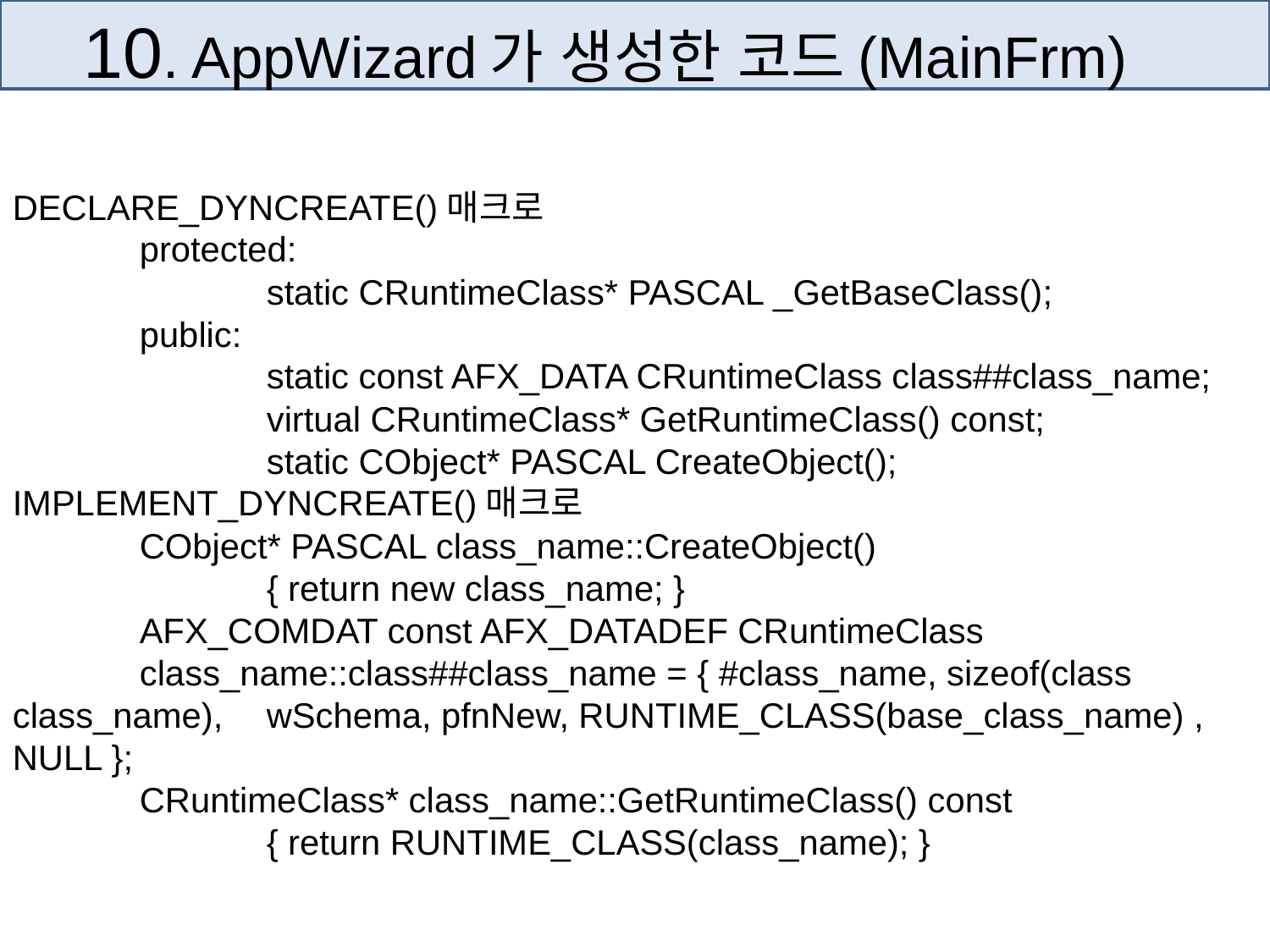

# 10. AppWizard가 생성한 코드(MainFrm)
DECLARE_DYNCREATE()매크로
	protected:
		static CRuntimeClass* PASCAL _GetBaseClass();
	public:
		static const AFX_DATA CRuntimeClass class##class_name;
		virtual CRuntimeClass* GetRuntimeClass() const;
		static CObject* PASCAL CreateObject();
IMPLEMENT_DYNCREATE()매크로
	CObject* PASCAL class_name::CreateObject()
		{ return new class_name; }
	AFX_COMDAT const AFX_DATADEF CRuntimeClass
	class_name::class##class_name = { #class_name, sizeof(class class_name), 	wSchema, pfnNew, RUNTIME_CLASS(base_class_name) , NULL };
	CRuntimeClass* class_name::GetRuntimeClass() const
		{ return RUNTIME_CLASS(class_name); }